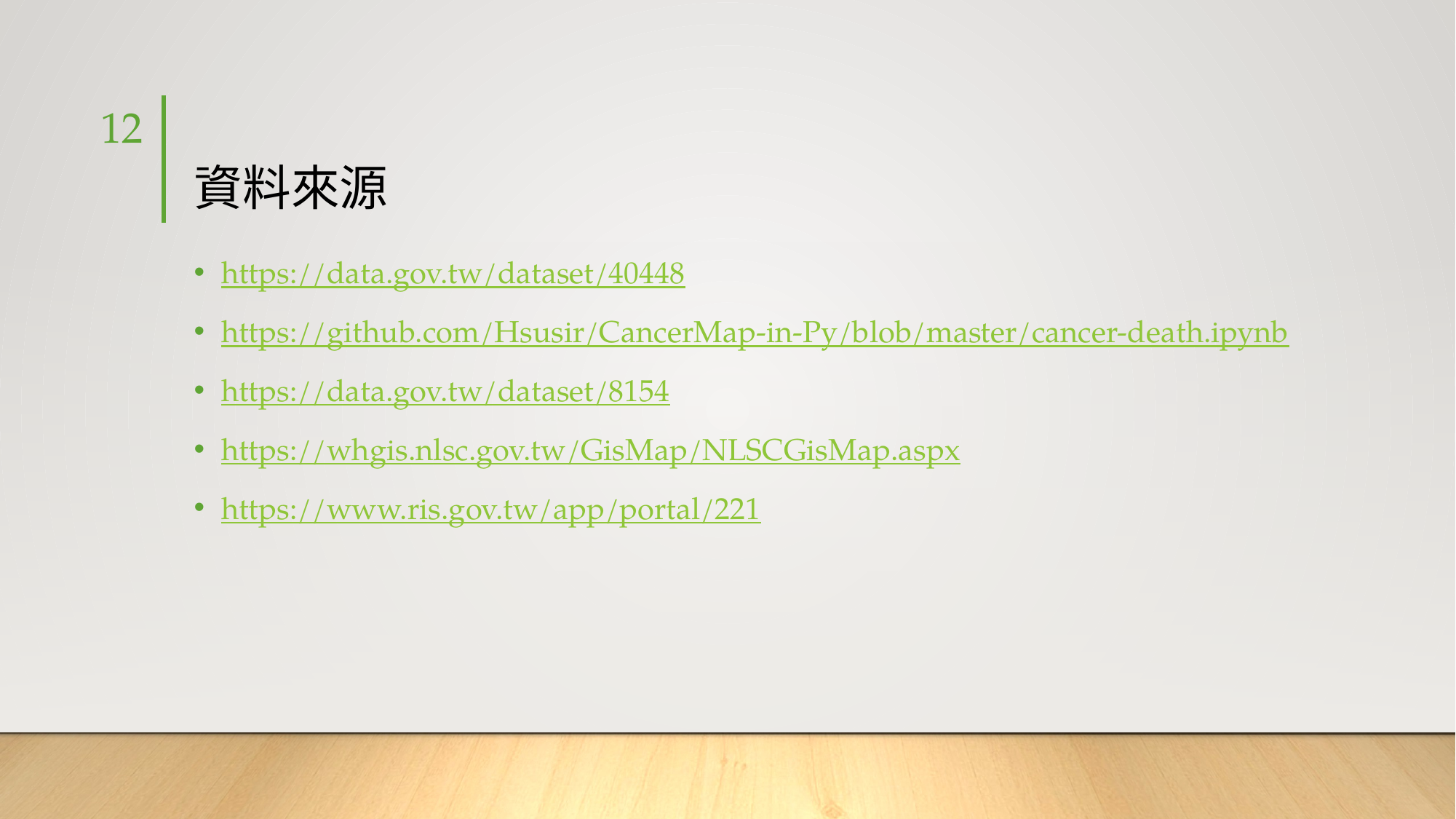

12
# 資料來源
https://data.gov.tw/dataset/40448
https://github.com/Hsusir/CancerMap-in-Py/blob/master/cancer-death.ipynb
https://data.gov.tw/dataset/8154
https://whgis.nlsc.gov.tw/GisMap/NLSCGisMap.aspx
https://www.ris.gov.tw/app/portal/221